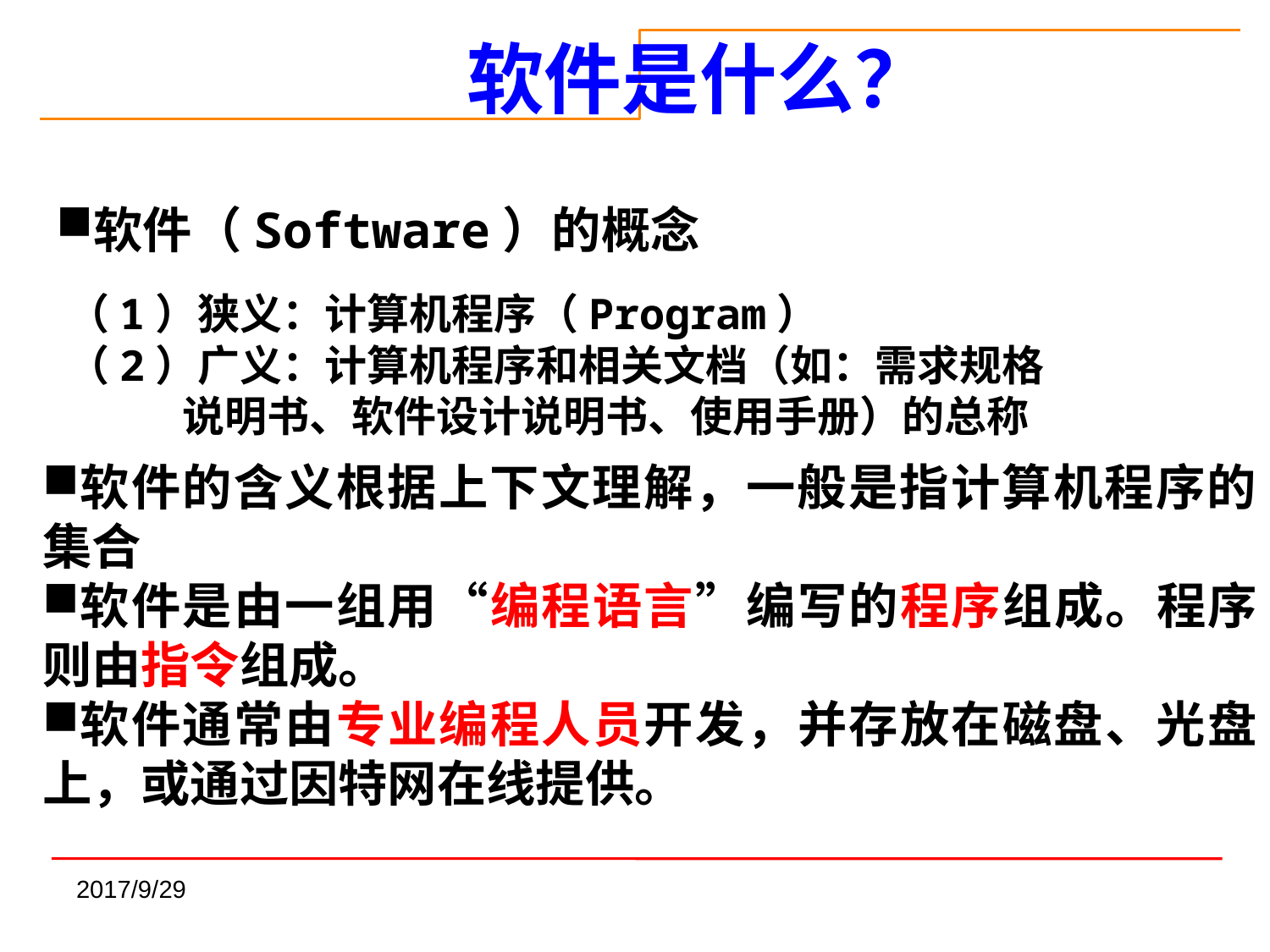

软件是什么？
软件（Software）的概念
（1）狭义：计算机程序（Program）
（2）广义：计算机程序和相关文档（如：需求规格
           说明书、软件设计说明书、使用手册）的总称
软件的含义根据上下文理解，一般是指计算机程序的集合
软件是由一组用“编程语言”编写的程序组成。程序则由指令组成。
软件通常由专业编程人员开发，并存放在磁盘、光盘上，或通过因特网在线提供。

2017/9/29